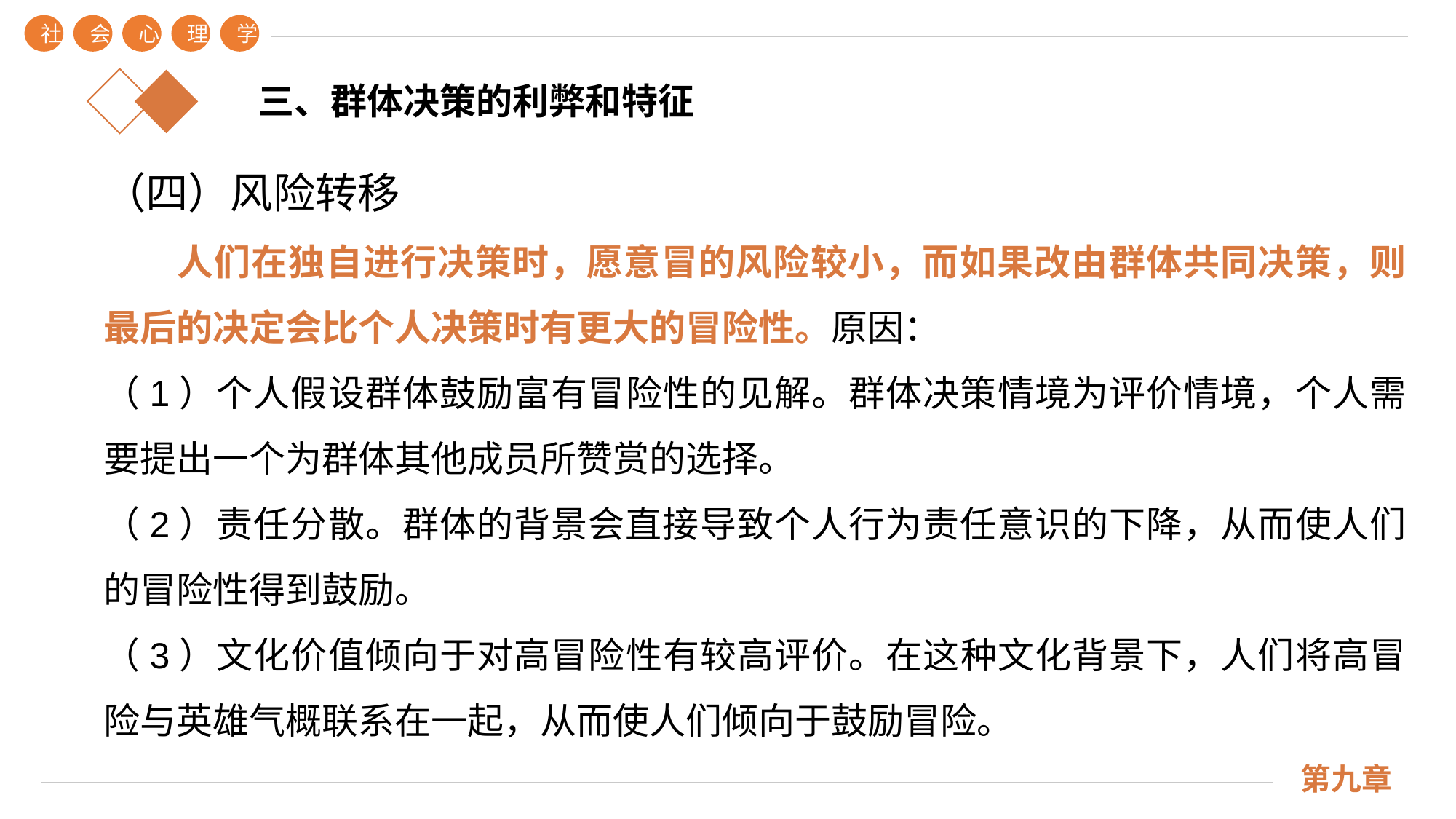

社
会
心
理
学
第九章

三、群体决策的利弊和特征
（四）风险转移
       人们在独自进行决策时，愿意冒的风险较小，而如果改由群体共同决策，则最后的决定会比个人决策时有更大的冒险性。原因：
（1）个人假设群体鼓励富有冒险性的见解。群体决策情境为评价情境，个人需要提出一个为群体其他成员所赞赏的选择。
（2）责任分散。群体的背景会直接导致个人行为责任意识的下降，从而使人们的冒险性得到鼓励。
（3）文化价值倾向于对高冒险性有较高评价。在这种文化背景下，人们将高冒险与英雄气概联系在一起，从而使人们倾向于鼓励冒险。